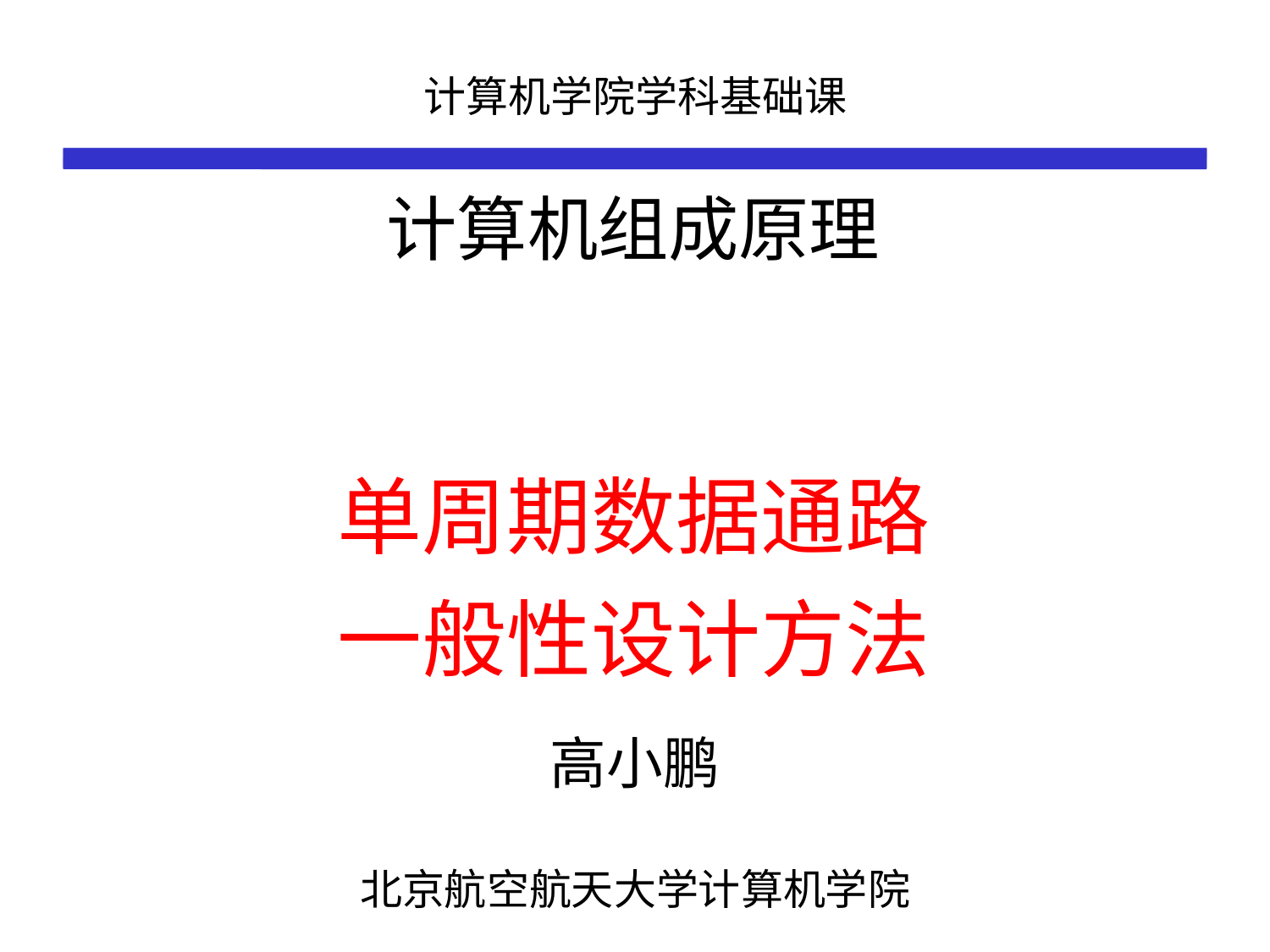

计算机学院学科基础课

计算机组成原理

单周期数据通路
一般性设计方法

高小鹏

北京航空航天大学计算机学院